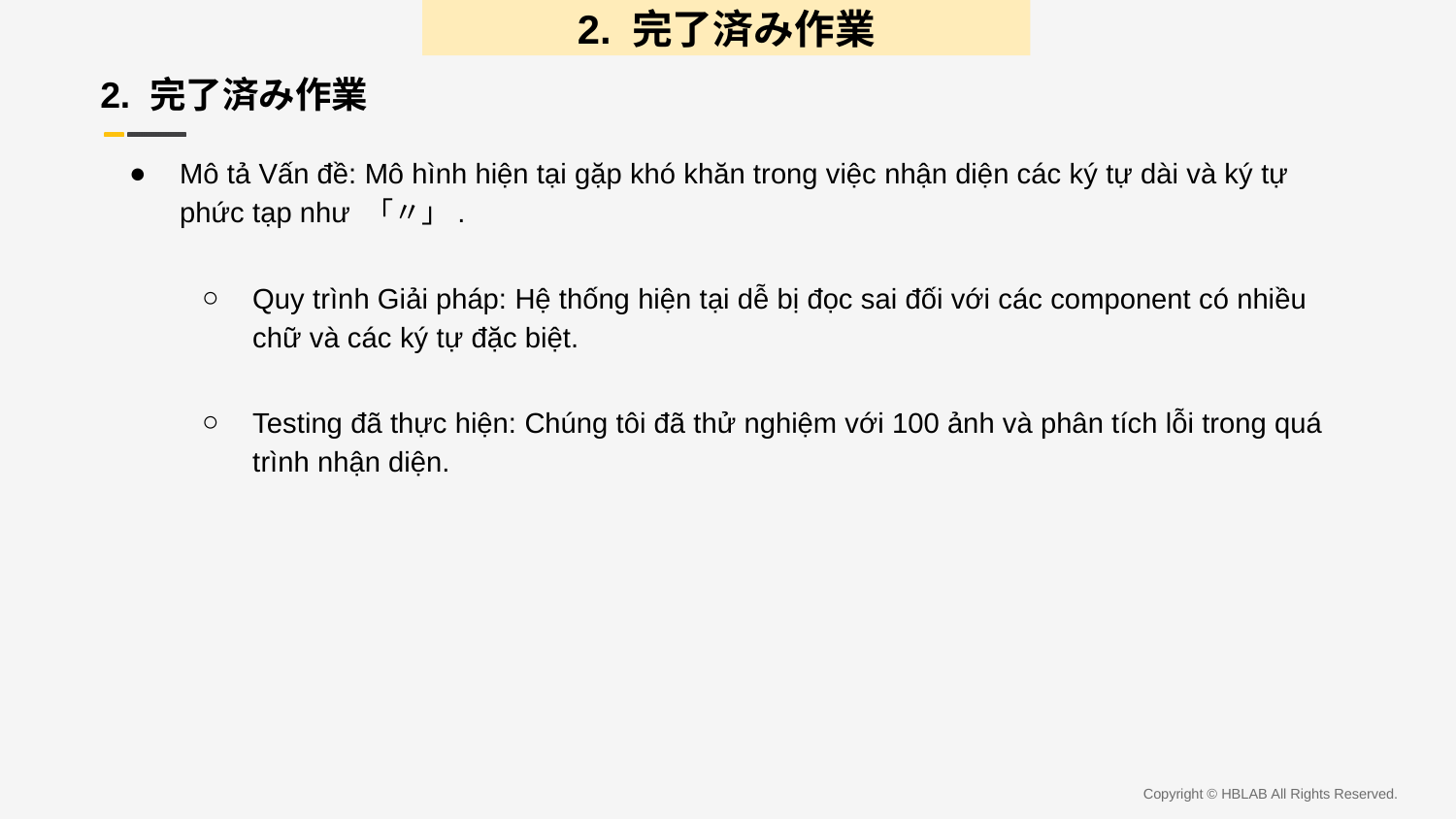

2. 完了済み作業
2. 完了済み作業
Mô tả Vấn đề: Mô hình hiện tại gặp khó khăn trong việc nhận diện các ký tự dài và ký tự phức tạp như 「〃」.
Quy trình Giải pháp: Hệ thống hiện tại dễ bị đọc sai đối với các component có nhiều chữ và các ký tự đặc biệt.
Testing đã thực hiện: Chúng tôi đã thử nghiệm với 100 ảnh và phân tích lỗi trong quá trình nhận diện.